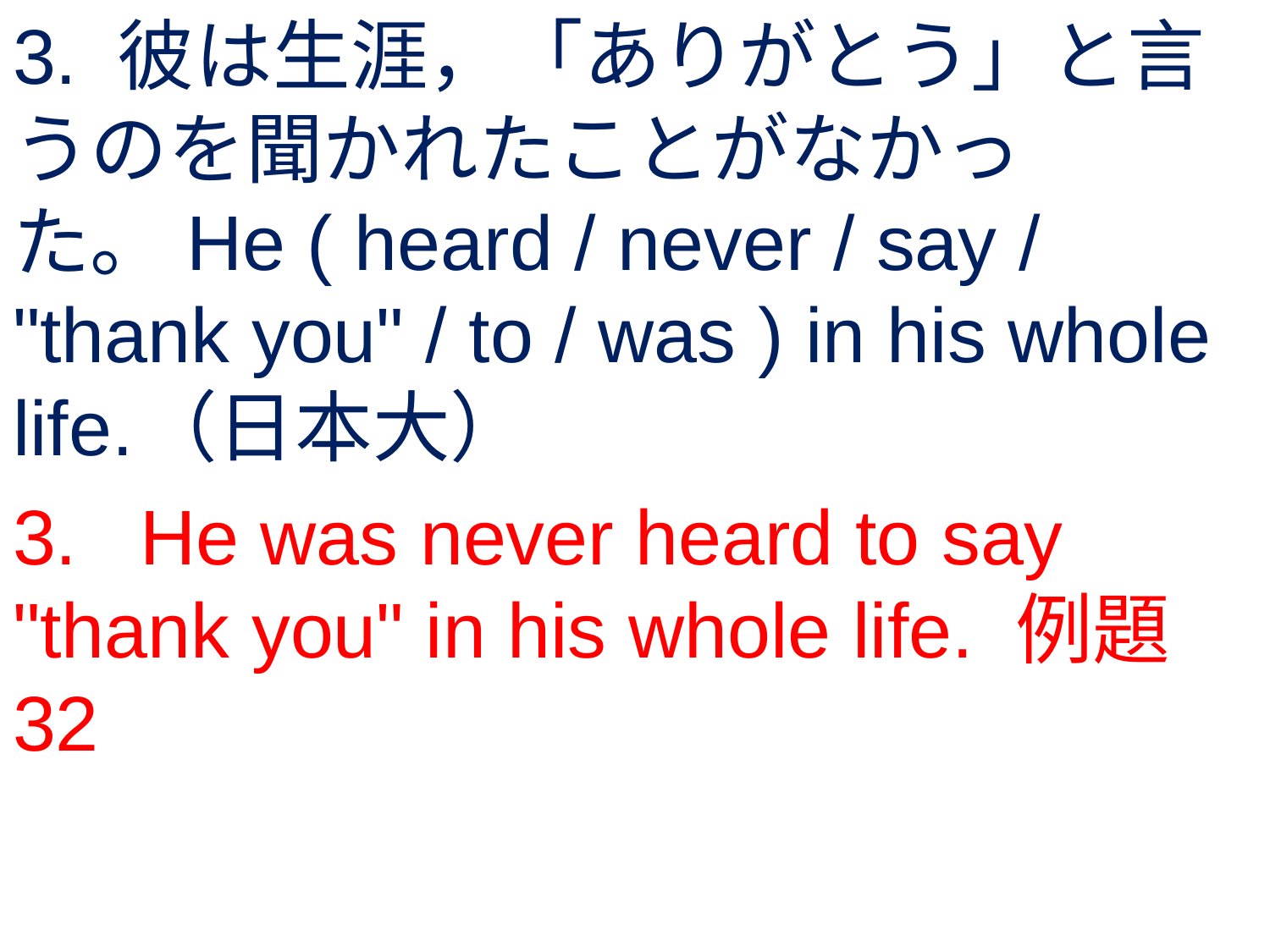

# 3. 彼は生涯，「ありがとう」と言うのを聞かれたことがなかった。He ( heard / never / say / "thank you" / to / was ) in his whole life.	（日本大）
3.	He was never heard to say "thank you" in his whole life. 例題32